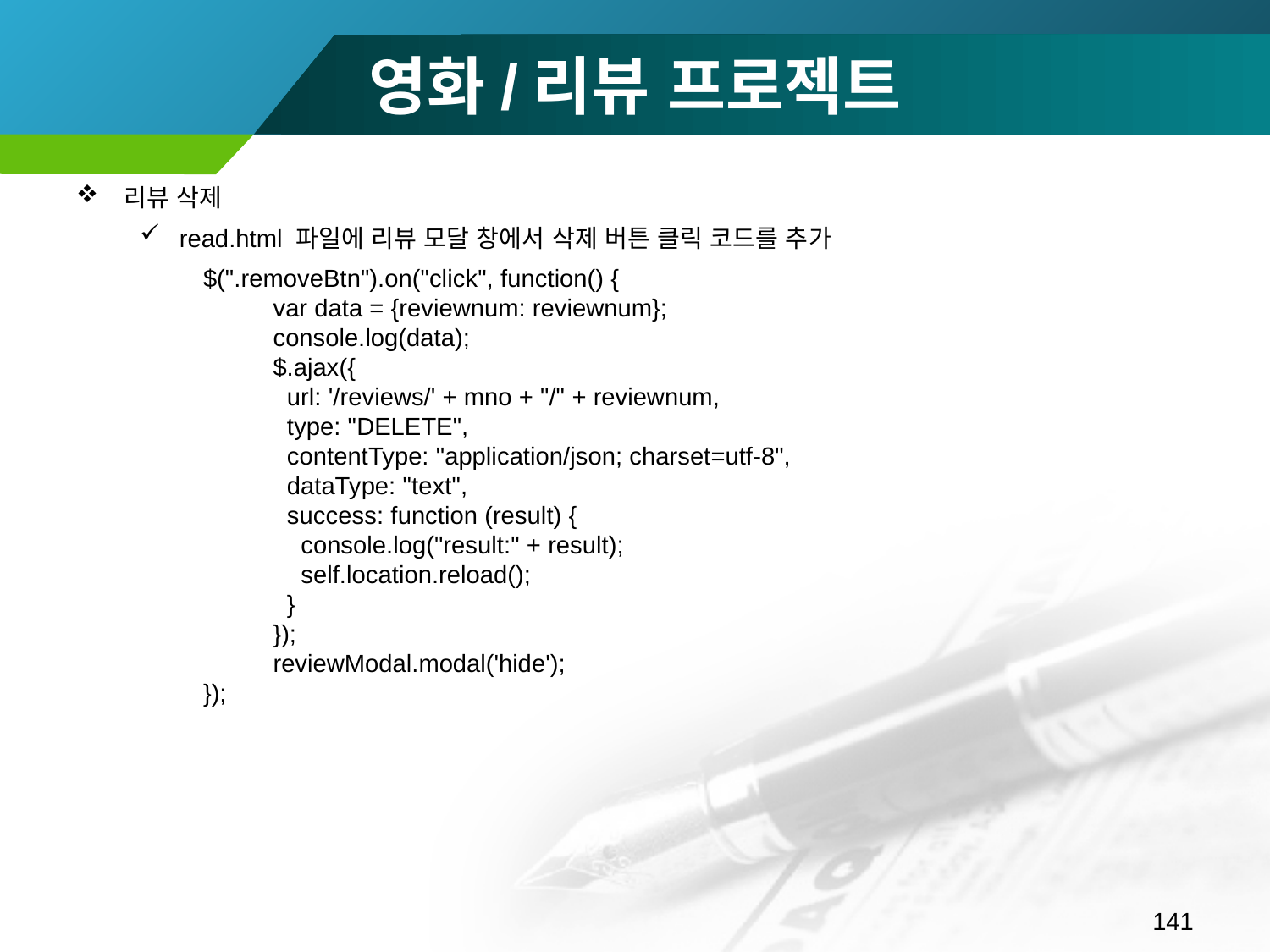

# 영화/리뷰 프로젝트
리뷰 삭제
read.html 파일에 리뷰 모달 창에서 삭제 버튼 클릭 코드를 추가
$(".removeBtn").on("click", function() {
          var data = {reviewnum: reviewnum};
          console.log(data);
          $.ajax({
            url: '/reviews/' + mno + "/" + reviewnum,
            type: "DELETE",
            contentType: "application/json; charset=utf-8",
            dataType: "text",
            success: function (result) {
              console.log("result:" + result);
              self.location.reload();
            }
          });
          reviewModal.modal('hide');
});
141